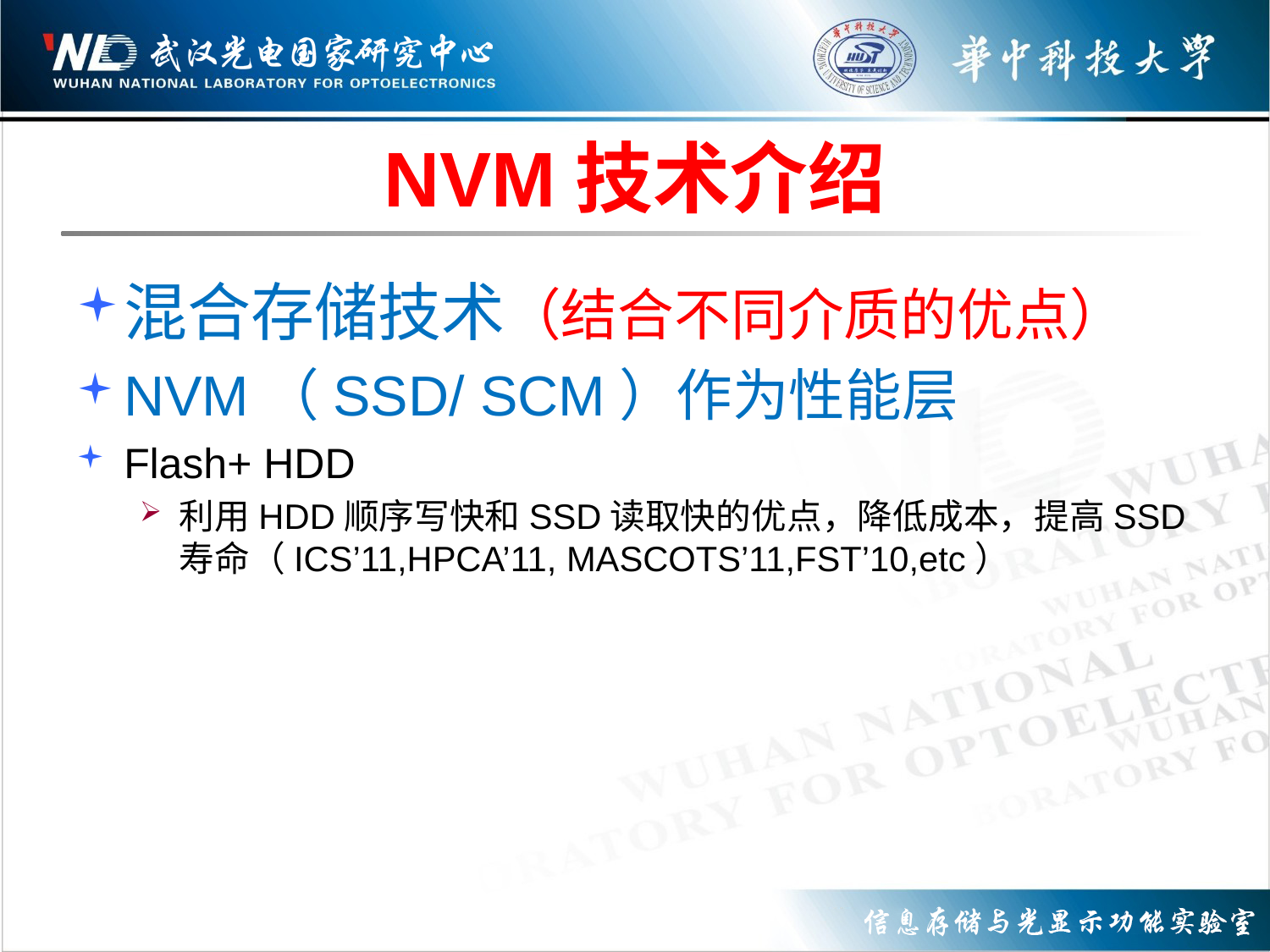

# NVM技术介绍
混合存储技术（结合不同介质的优点）
NVM（SSD/ SCM）作为性能层
Flash+ HDD
利用HDD顺序写快和SSD读取快的优点，降低成本，提高SSD寿命（ICS’11,HPCA’11, MASCOTS’11,FST’10,etc）